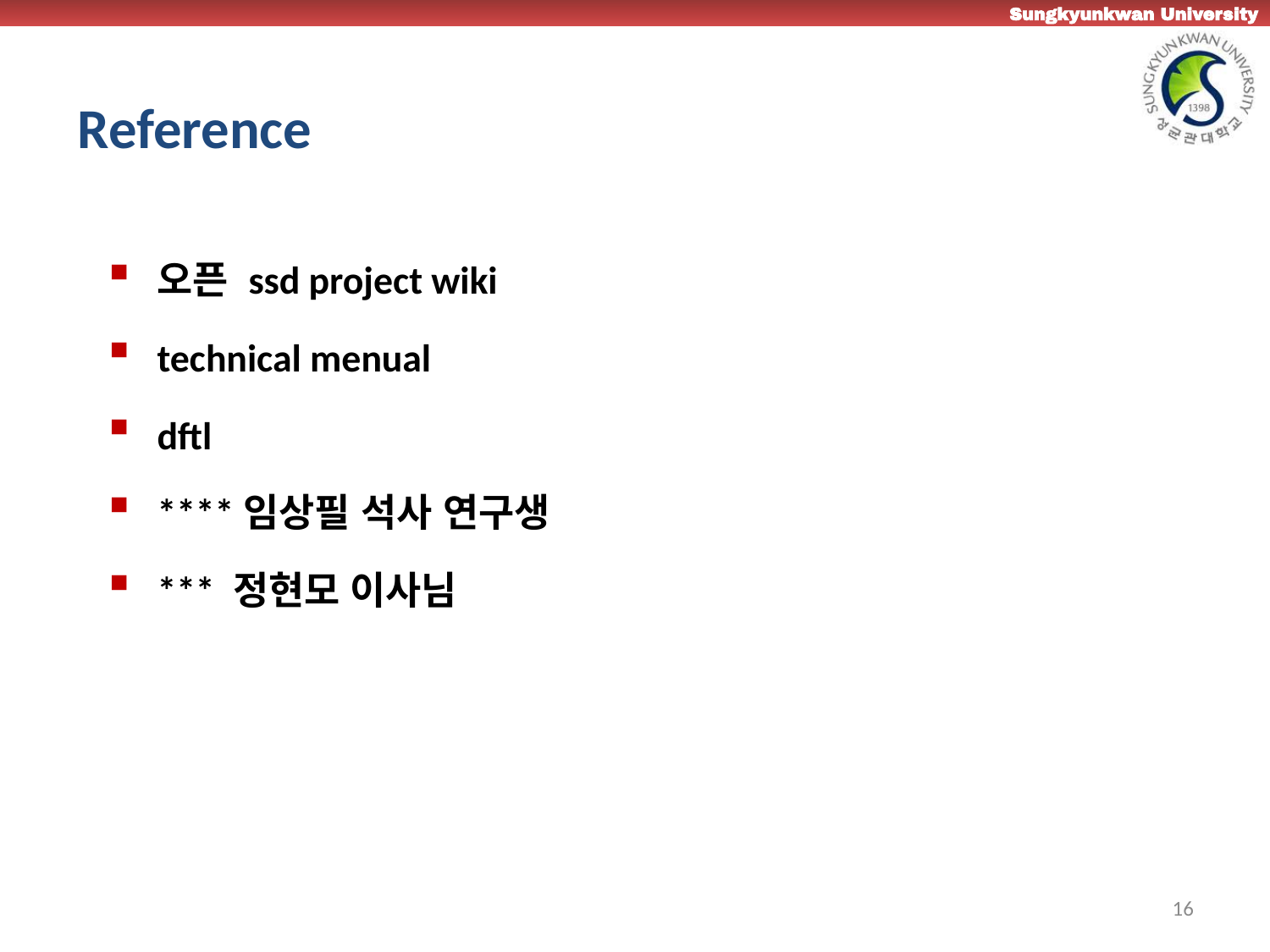

# Reference
오픈 ssd project wiki
technical menual
dftl
****임상필 석사 연구생
*** 정현모 이사님

16